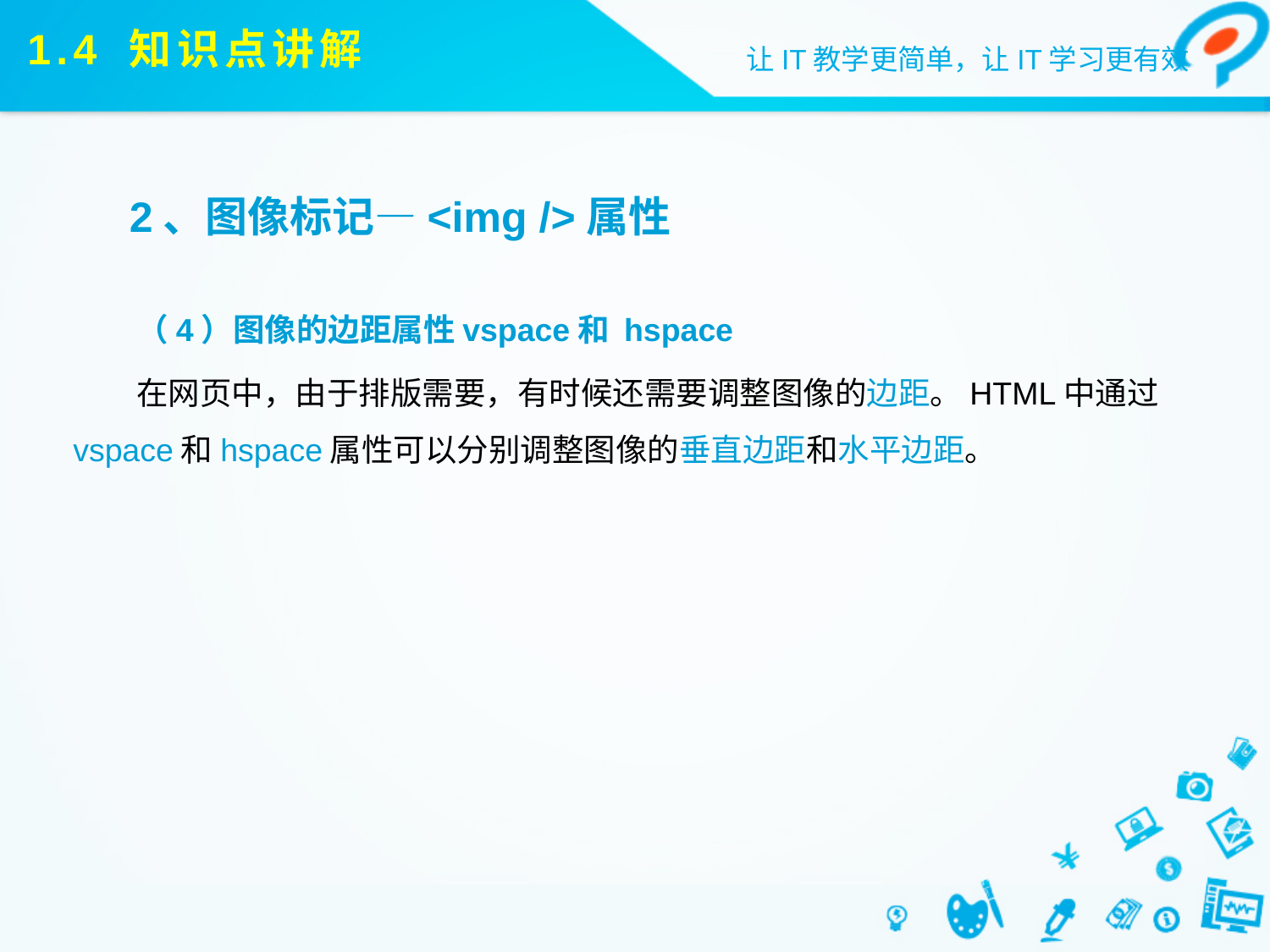

# 1.4 知识点讲解
2、图像标记—<img />属性
（4）图像的边距属性vspace和 hspace
在网页中，由于排版需要，有时候还需要调整图像的边距。HTML中通过vspace和hspace属性可以分别调整图像的垂直边距和水平边距。